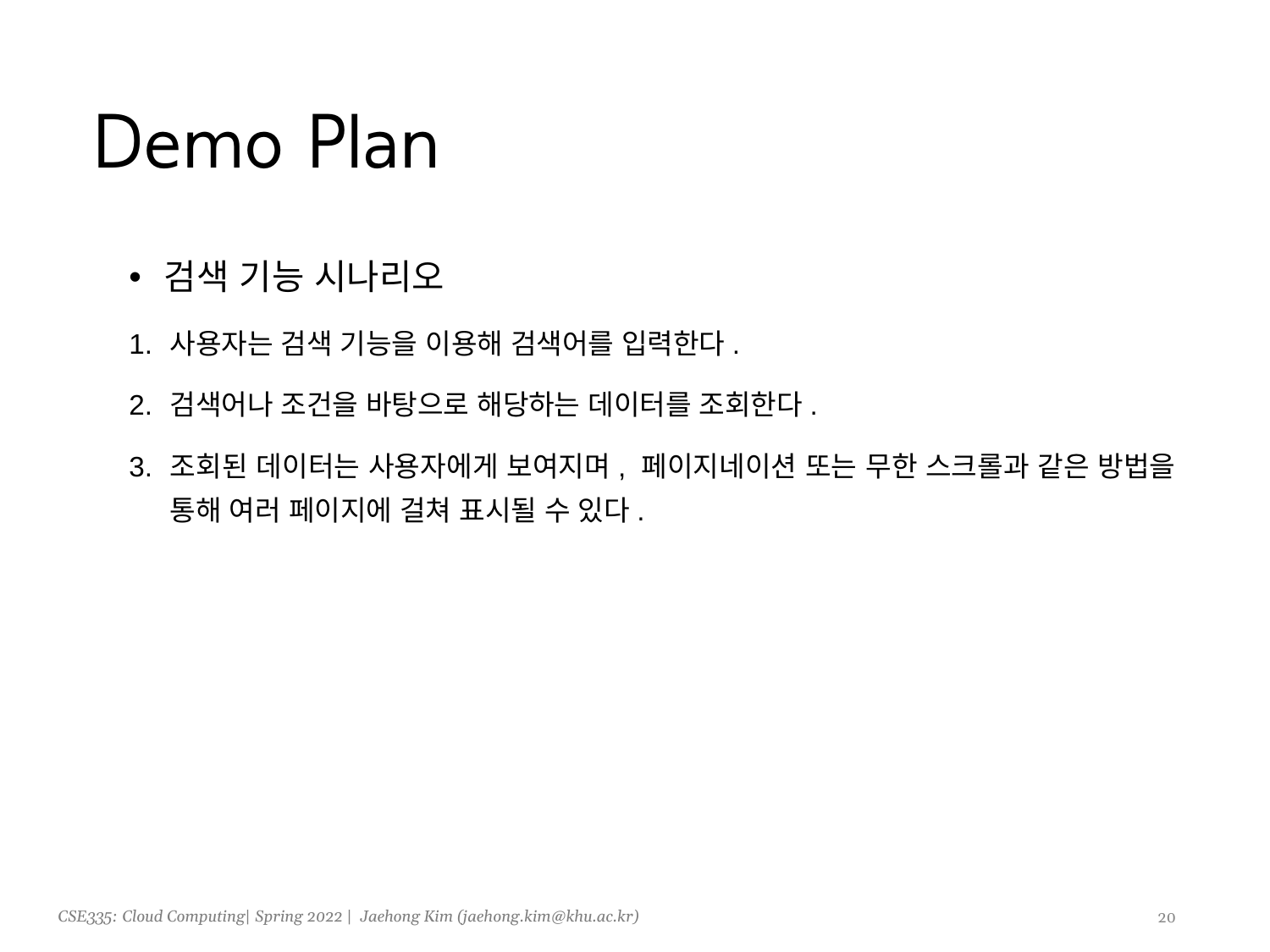

# Demo Plan
검색 기능 시나리오
사용자는 검색 기능을 이용해 검색어를 입력한다.
검색어나 조건을 바탕으로 해당하는 데이터를 조회한다.
조회된 데이터는 사용자에게 보여지며, 페이지네이션 또는 무한 스크롤과 같은 방법을 통해 여러 페이지에 걸쳐 표시될 수 있다.
20